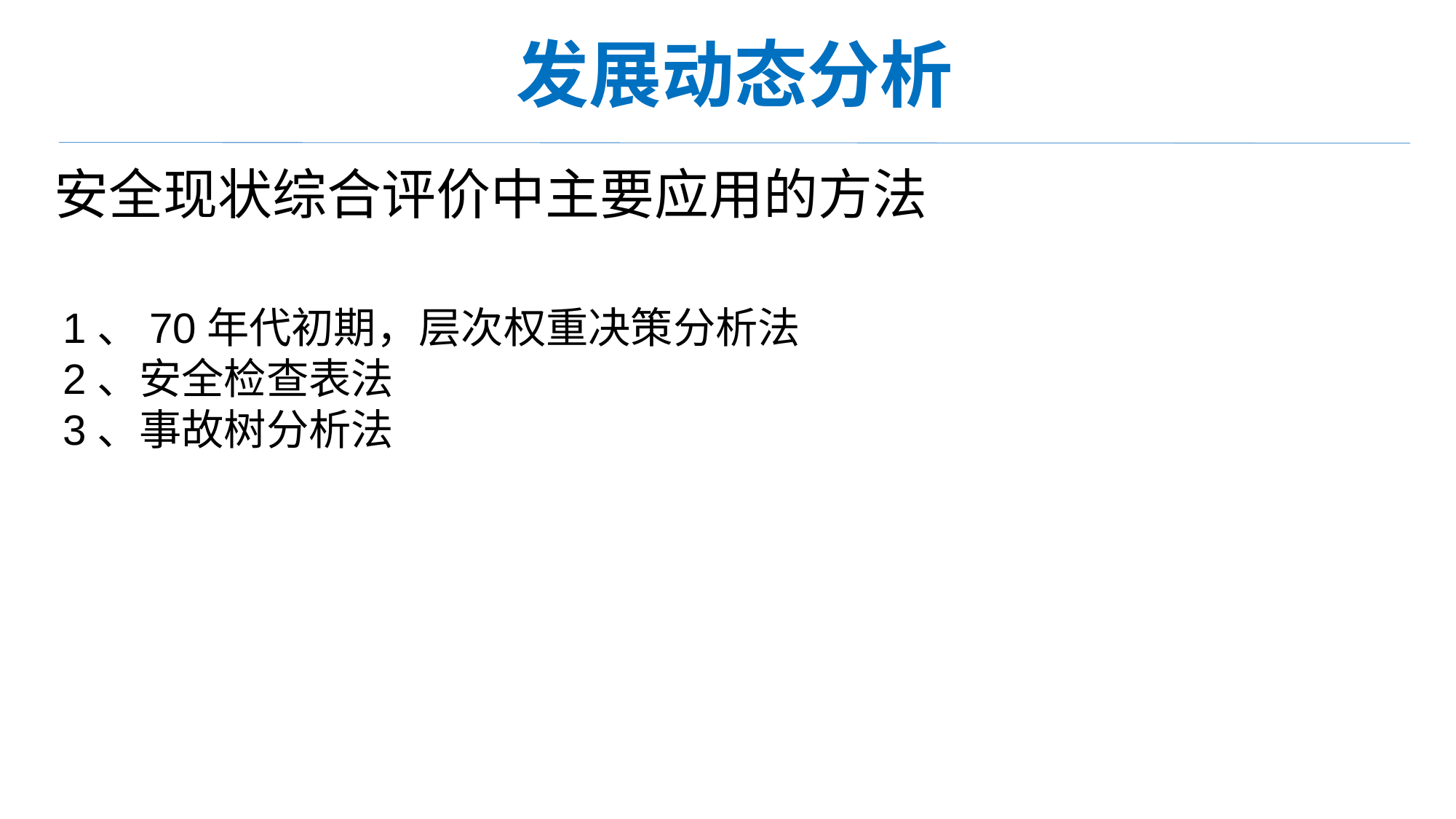

发展动态分析
安全现状综合评价中主要应用的方法
1、70年代初期，层次权重决策分析法
2、安全检查表法
3、事故树分析法
18